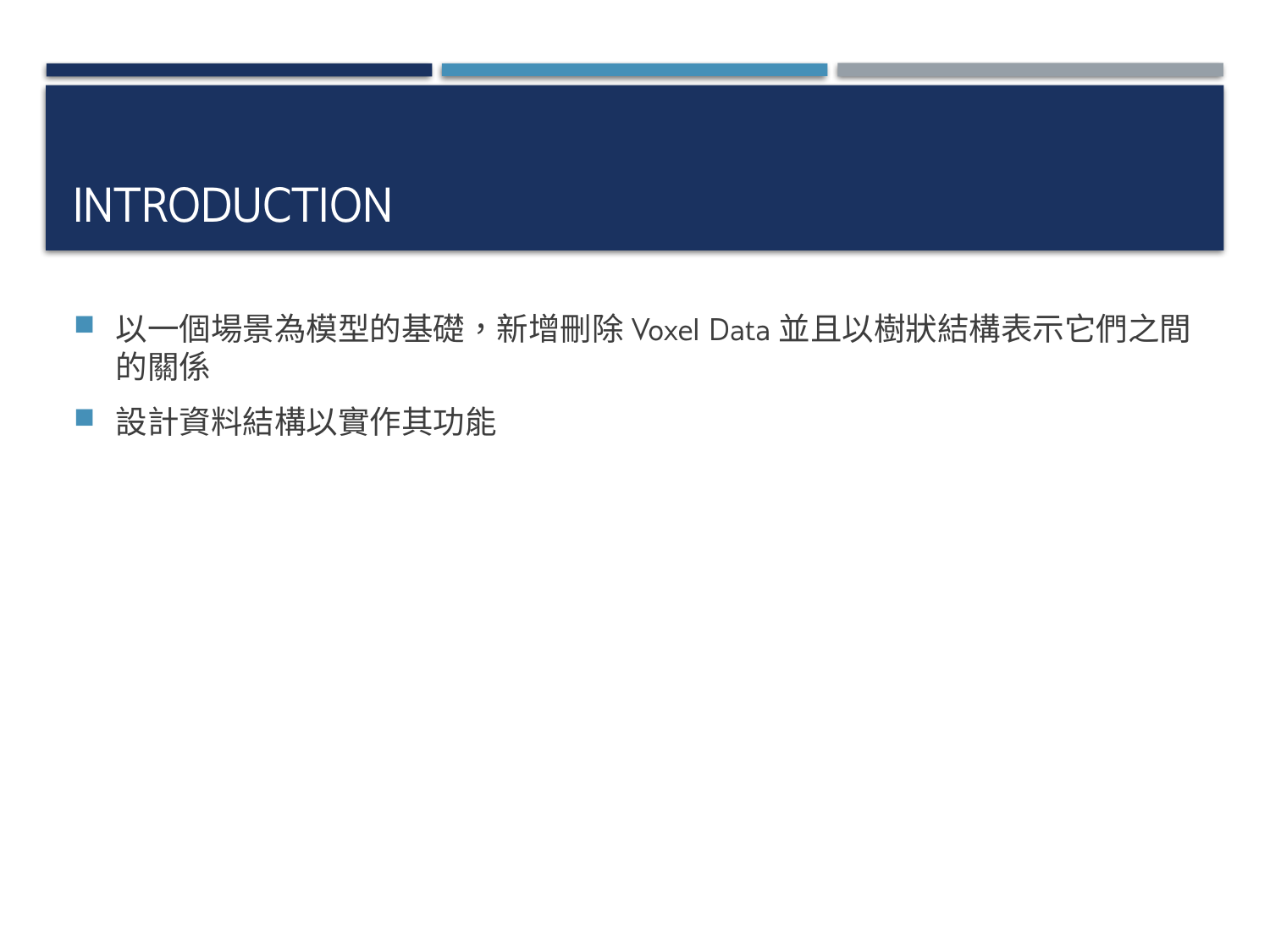

# Introduction
以一個場景為模型的基礎，新增刪除Voxel Data並且以樹狀結構表示它們之間的關係
設計資料結構以實作其功能